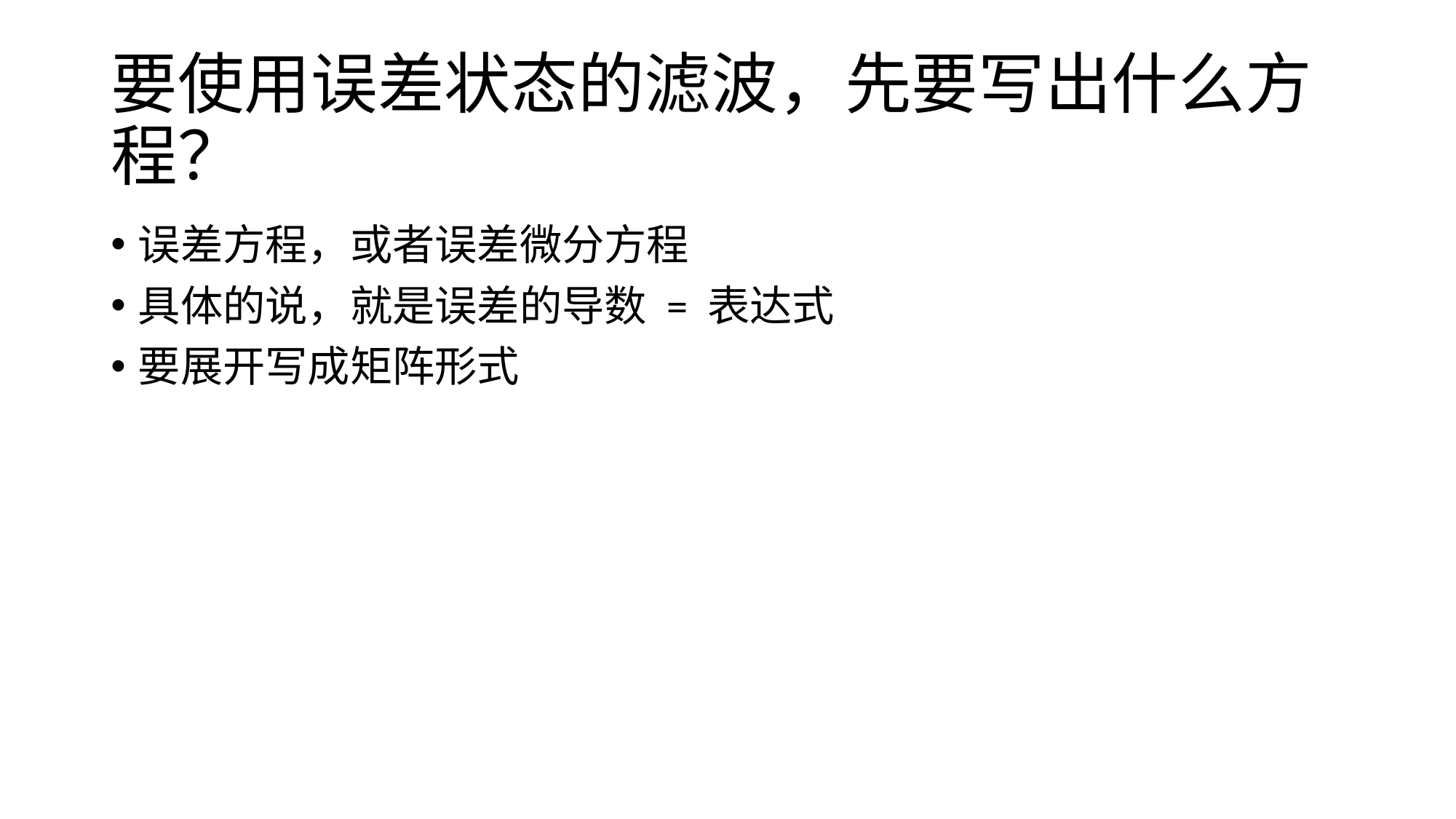

# 要使用误差状态的滤波，先要写出什么方程？
误差方程，或者误差微分方程
具体的说，就是误差的导数 = 表达式
要展开写成矩阵形式